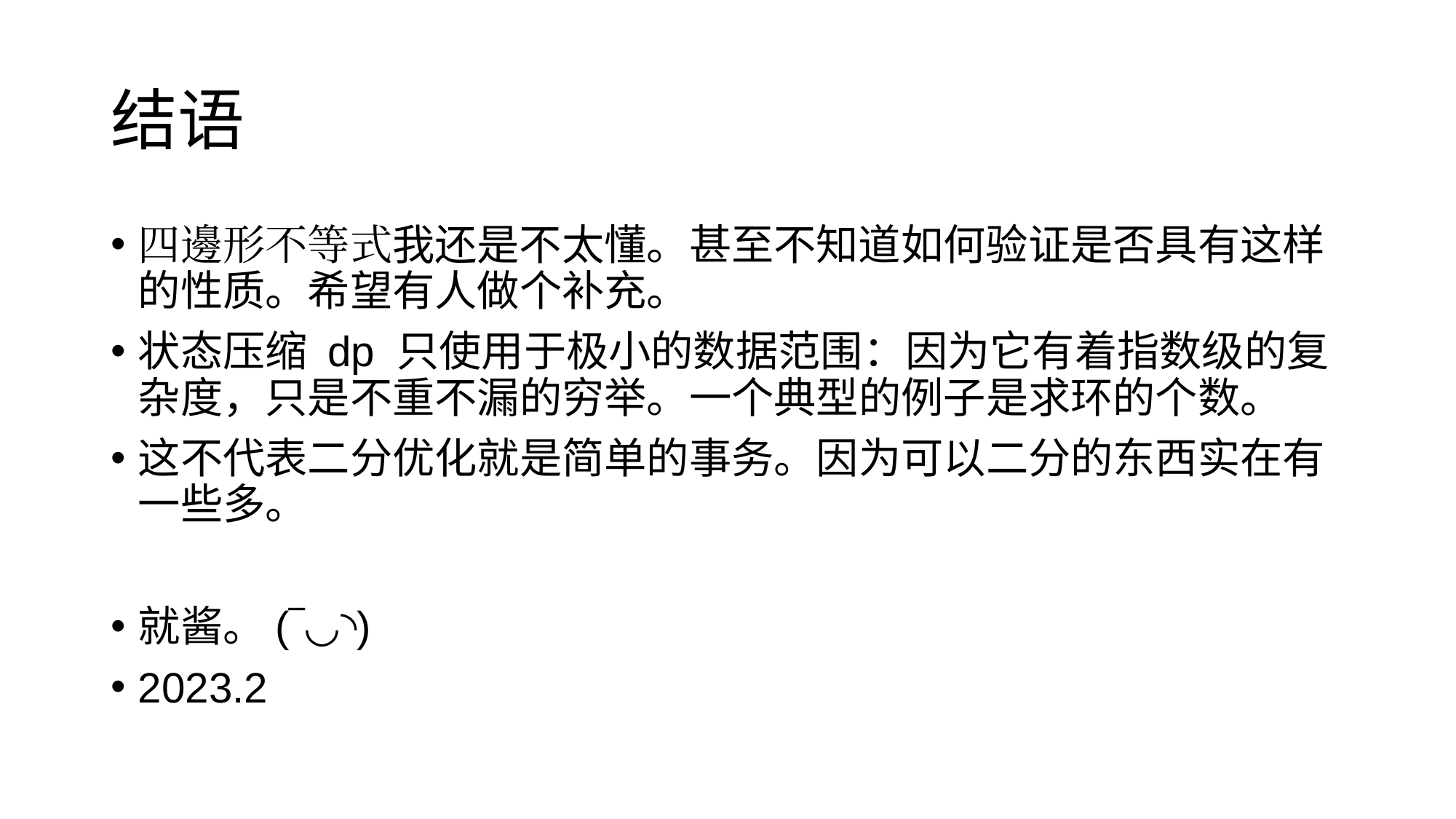

# 结语
四邊形不等式我还是不太懂。甚至不知道如何验证是否具有这样的性质。希望有人做个补充。
状态压缩 dp 只使用于极小的数据范围：因为它有着指数级的复杂度，只是不重不漏的穷举。一个典型的例子是求环的个数。
这不代表二分优化就是简单的事务。因为可以二分的东西实在有一些多。

就酱。(‾◡◝)
2023.2